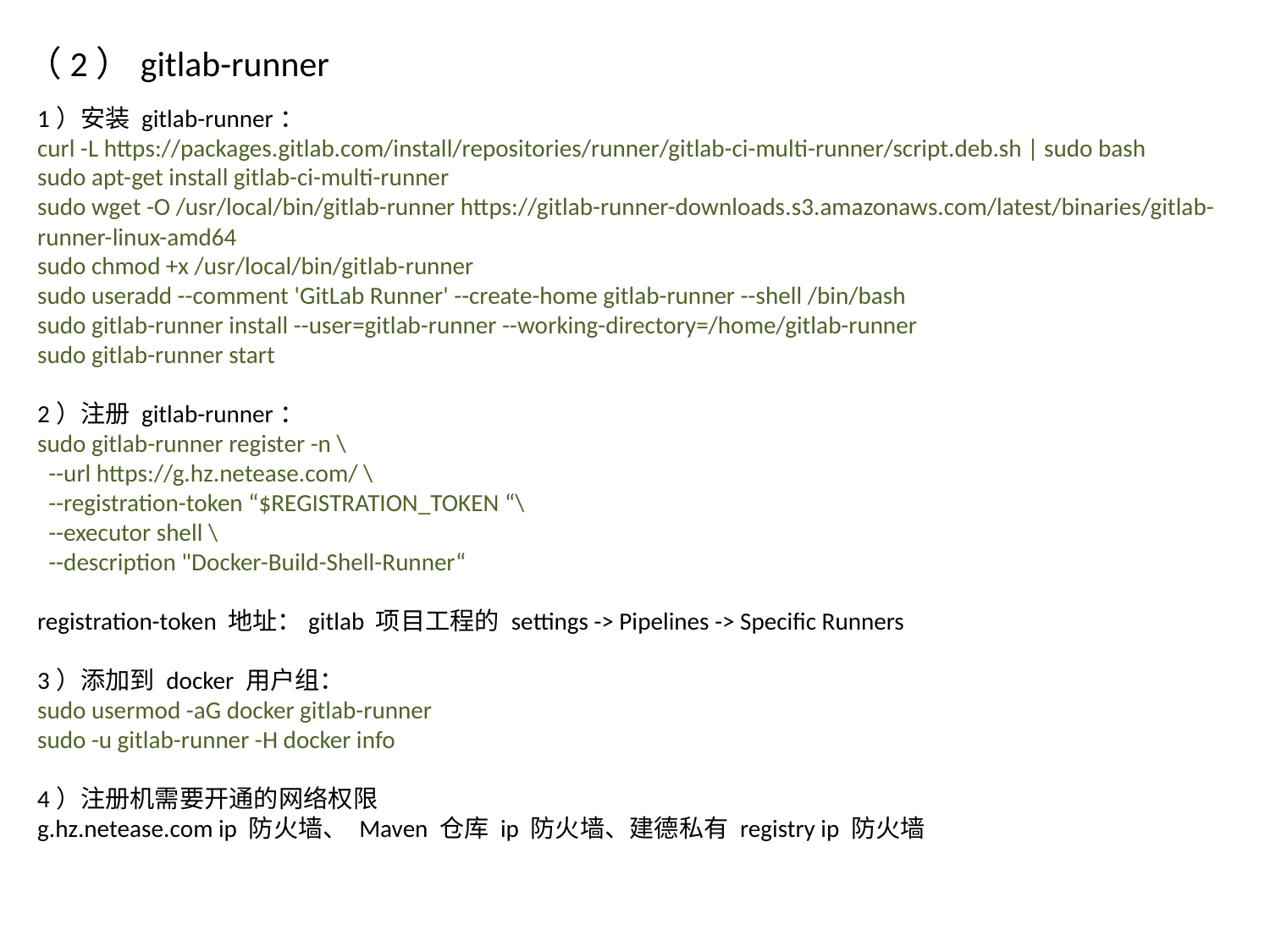

（2）gitlab-runner
1）安装 gitlab-runner：
curl -L https://packages.gitlab.com/install/repositories/runner/gitlab-ci-multi-runner/script.deb.sh | sudo bash
sudo apt-get install gitlab-ci-multi-runner
sudo wget -O /usr/local/bin/gitlab-runner https://gitlab-runner-downloads.s3.amazonaws.com/latest/binaries/gitlab-runner-linux-amd64
sudo chmod +x /usr/local/bin/gitlab-runner
sudo useradd --comment 'GitLab Runner' --create-home gitlab-runner --shell /bin/bash
sudo gitlab-runner install --user=gitlab-runner --working-directory=/home/gitlab-runner
sudo gitlab-runner start

2）注册 gitlab-runner：
sudo gitlab-runner register -n \
  --url https://g.hz.netease.com/ \
  --registration-token “$REGISTRATION_TOKEN “\
  --executor shell \
  --description "Docker-Build-Shell-Runner“

registration-token 地址：gitlab 项目工程的 settings -> Pipelines -> Specific Runners

3）添加到 docker 用户组：
sudo usermod -aG docker gitlab-runner
sudo -u gitlab-runner -H docker info

4）注册机需要开通的网络权限
g.hz.netease.com ip 防火墙、 Maven 仓库 ip 防火墙、建德私有 registry ip 防火墙